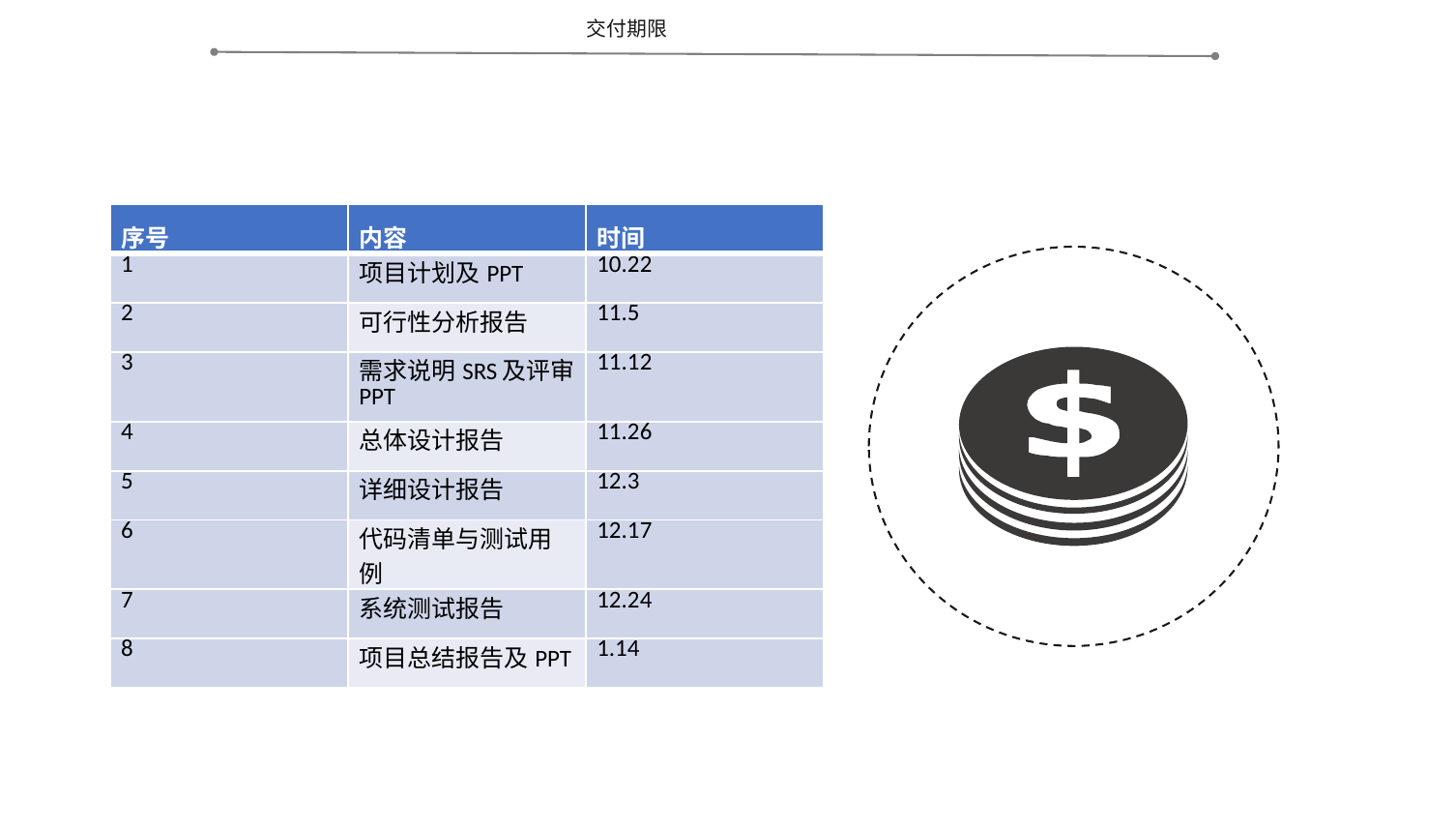

交付期限
| 序号 | 内容 | 时间 |
| --- | --- | --- |
| 1 | 项目计划及PPT | 10.22 |
| 2 | 可行性分析报告 | 11.5 |
| 3 | 需求说明SRS及评审PPT | 11.12 |
| 4 | 总体设计报告 | 11.26 |
| 5 | 详细设计报告 | 12.3 |
| 6 | 代码清单与测试用例 | 12.17 |
| 7 | 系统测试报告 | 12.24 |
| 8 | 项目总结报告及PPT | 1.14 |